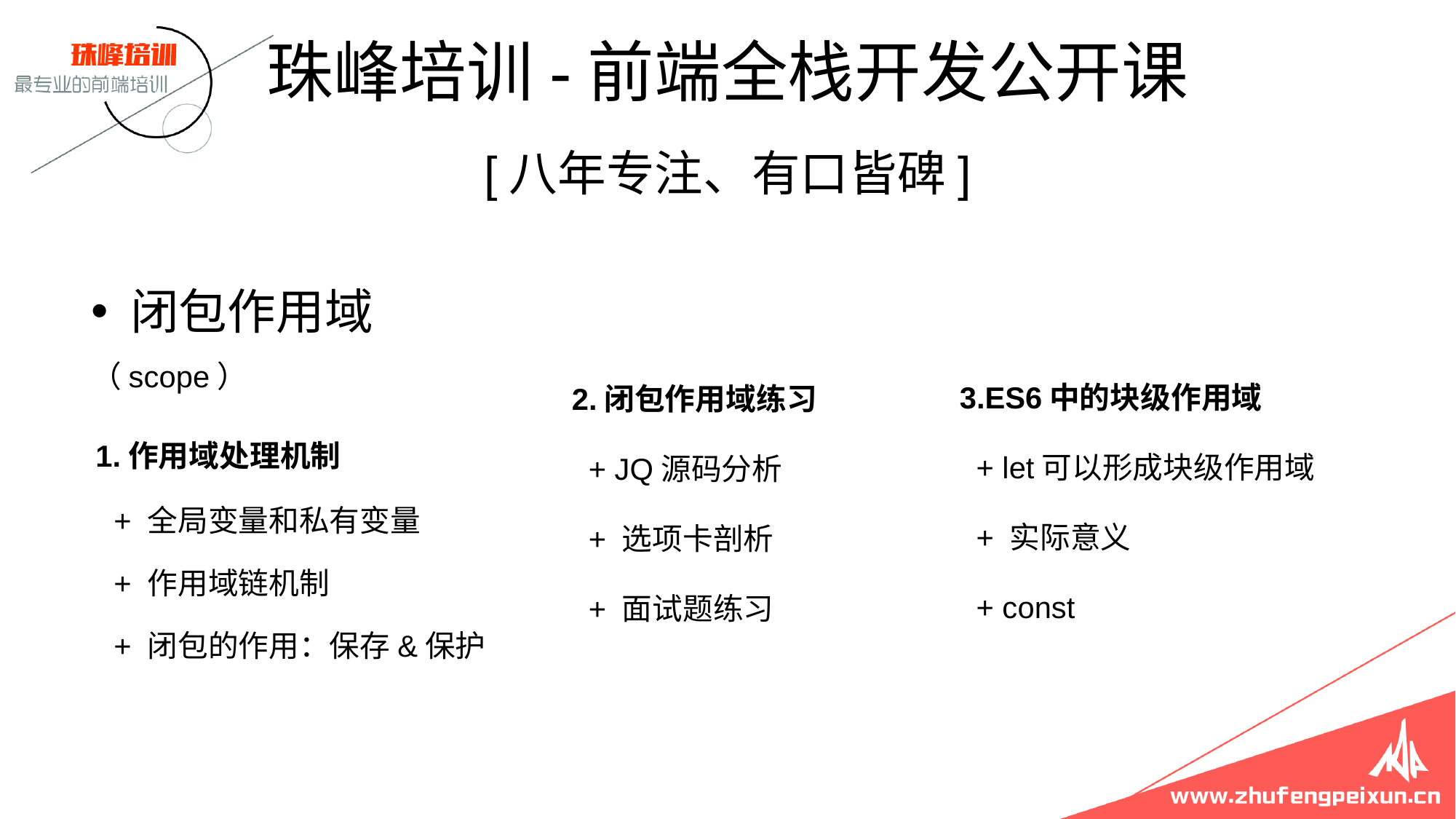

# 珠峰培训-前端全栈开发公开课
[八年专注、有口皆碑]

 闭包作用域（scope）
   1.作用域处理机制
      + 全局变量和私有变量
      + 作用域链机制
      + 闭包的作用：保存&保护
3.ES6中的块级作用域
  + let可以形成块级作用域
  + 实际意义
  + const

2.闭包作用域练习
  + JQ源码分析
  + 选项卡剖析
  + 面试题练习